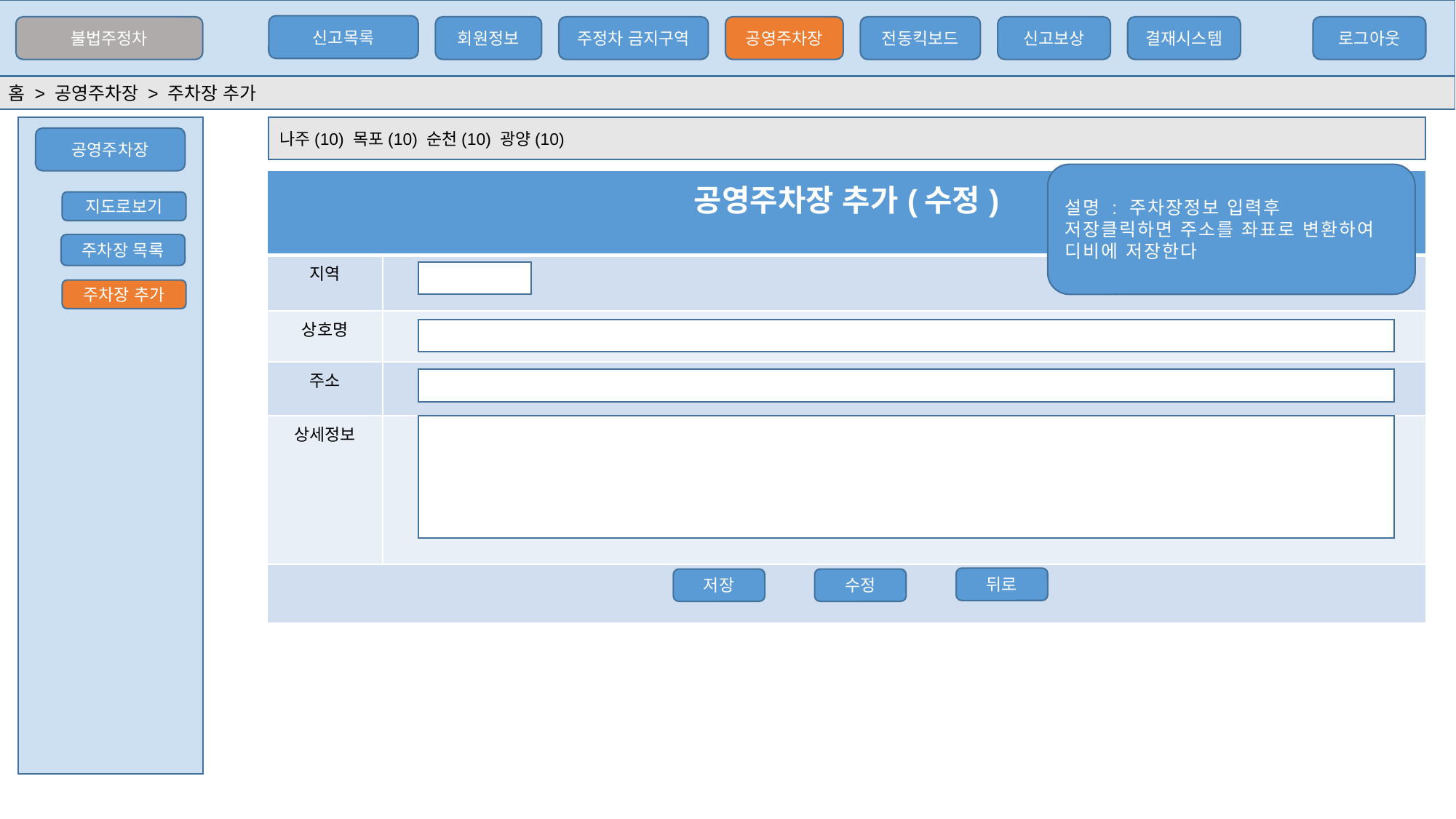

신고목록
불법주정차
회원정보
주정차 금지구역
전동킥보드
신고보상
결재시스템
로그아웃
공영주차장
홈 > 공영주차장 > 주차장 추가

나주(10) 목포(10) 순천(10) 광양(10)
공영주차장
설명 : 주차장정보 입력후 저장클릭하면 주소를 좌표로 변환하여 디비에 저장한다
| 공영주차장 추가(수정) |  |
| --- | --- |
| 지역 |  |
| 상호명 |  |
| 주소 |  |
| 상세정보 |  |
|  |  |
지도로보기
주차장 목록

주차장 추가

뒤로
저장
수정